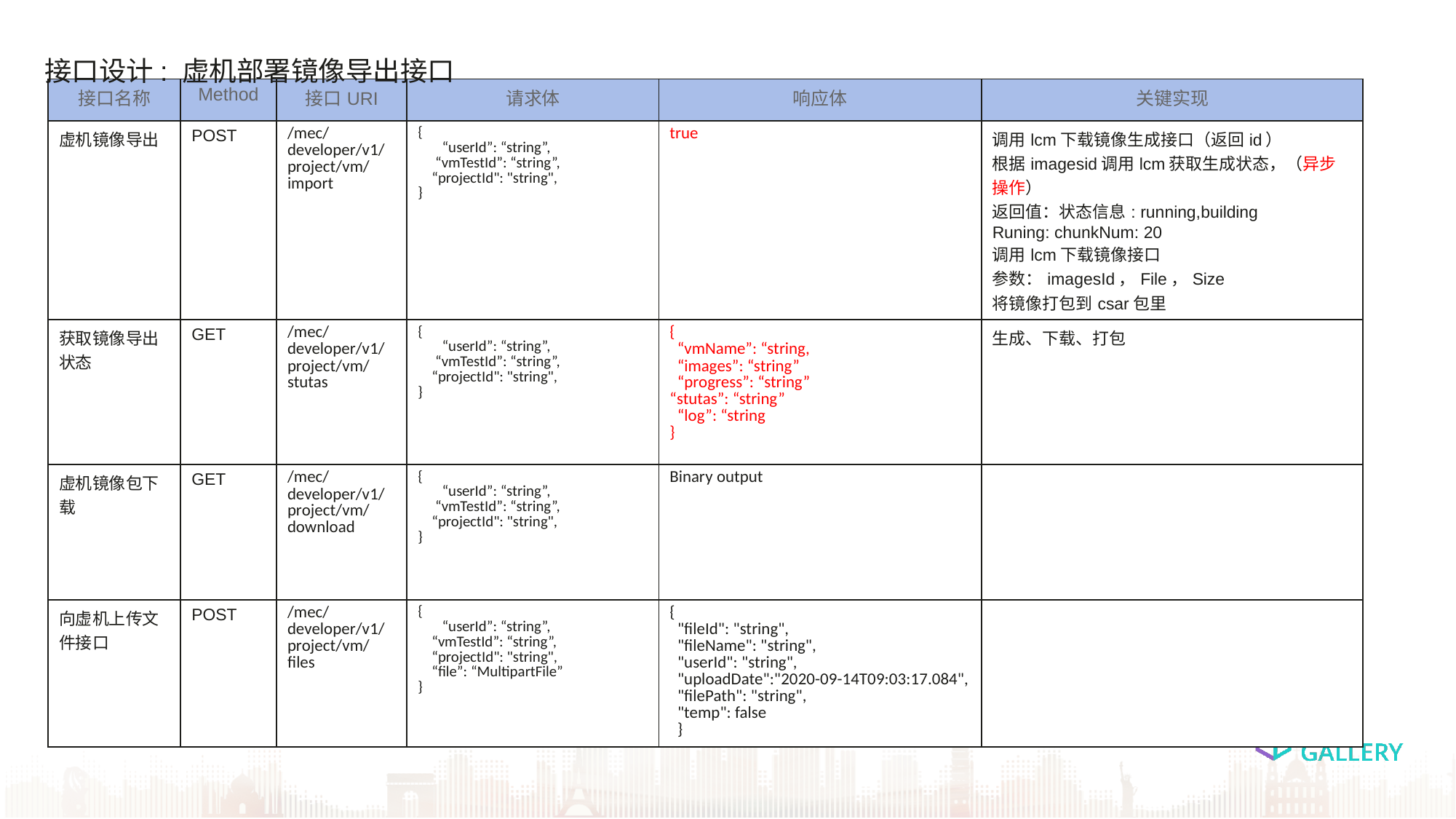

接口设计: 虚机部署镜像导出接口
| 接口名称 | Method | 接口URI | 请求体 | 响应体 | 关键实现 |
| --- | --- | --- | --- | --- | --- |
| 虚机镜像导出 | POST | /mec/developer/v1/project/vm/import | { “userId”: “string”, “vmTestId”: “string”, “projectId": "string", } | true | 调用lcm下载镜像生成接口（返回id） 根据imagesid调用lcm获取生成状态，（异步操作） 返回值：状态信息: running,building Runing: chunkNum: 20 调用lcm下载镜像接口 参数：imagesId，File，Size 将镜像打包到csar包里 |
| 获取镜像导出状态 | GET | /mec/developer/v1/project/vm/stutas | { “userId”: “string”, “vmTestId”: “string”, “projectId": "string", } | { “vmName”: “string, “images”: “string” “progress”: “string” “stutas”: “string” “log”: “string } | 生成、下载、打包 |
| 虚机镜像包下载 | GET | /mec/developer/v1/project/vm/download | { “userId”: “string”, “vmTestId”: “string”, “projectId": "string", } | Binary output |  |
| 向虚机上传文件接口 | POST | /mec/developer/v1/project/vm/files | { “userId”: “string”, “vmTestId”: “string”, “projectId": "string", “file”: “MultipartFile” } | { "fileId": "string", "fileName": "string", "userId": "string", "uploadDate":"2020-09-14T09:03:17.084", "filePath": "string", "temp": false } |  |